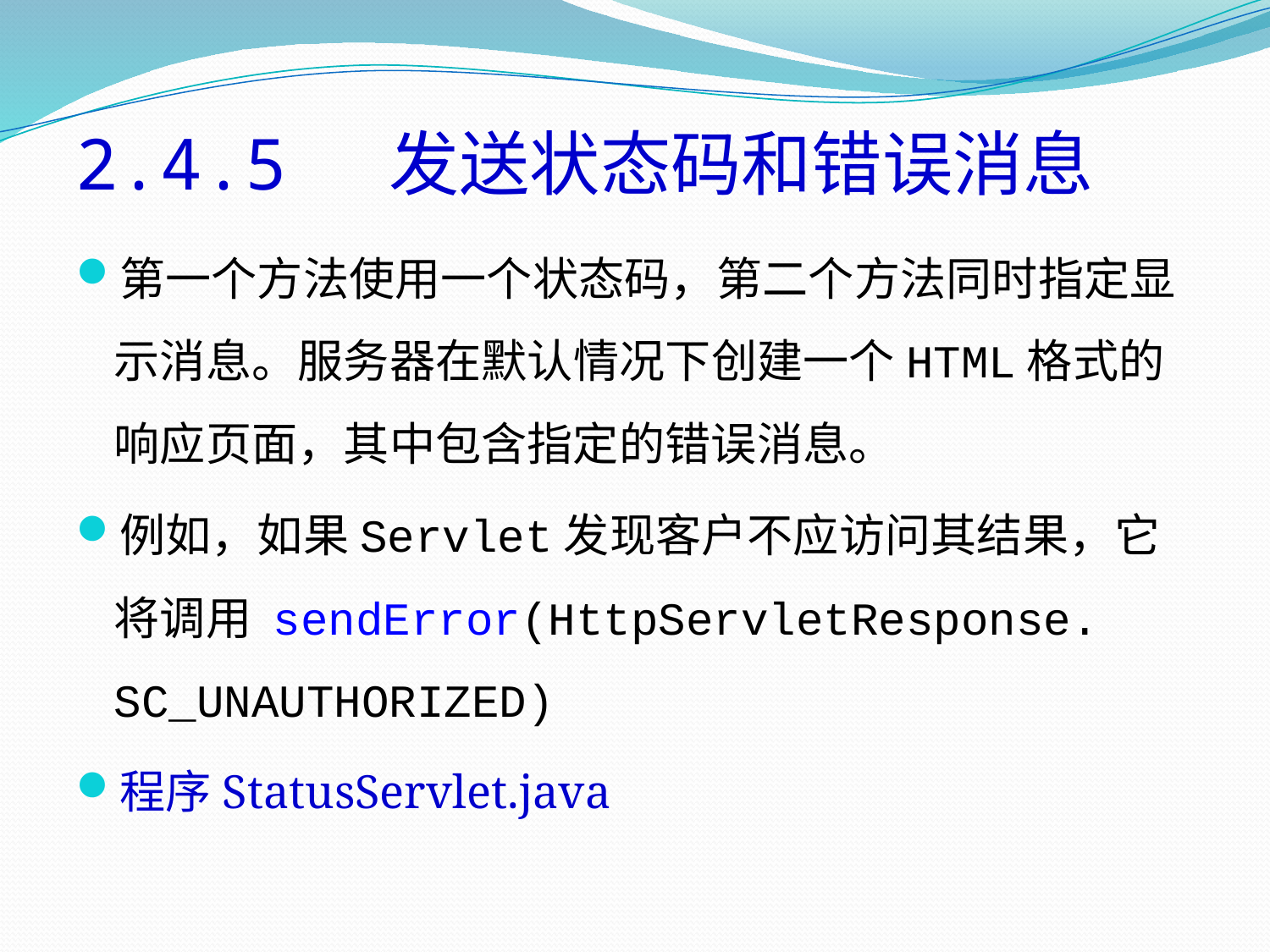

2.4.5  发送状态码和错误消息
第一个方法使用一个状态码，第二个方法同时指定显示消息。服务器在默认情况下创建一个HTML格式的响应页面，其中包含指定的错误消息。
例如，如果Servlet发现客户不应访问其结果，它将调用 sendError(HttpServletResponse. SC_UNAUTHORIZED)
程序StatusServlet.java